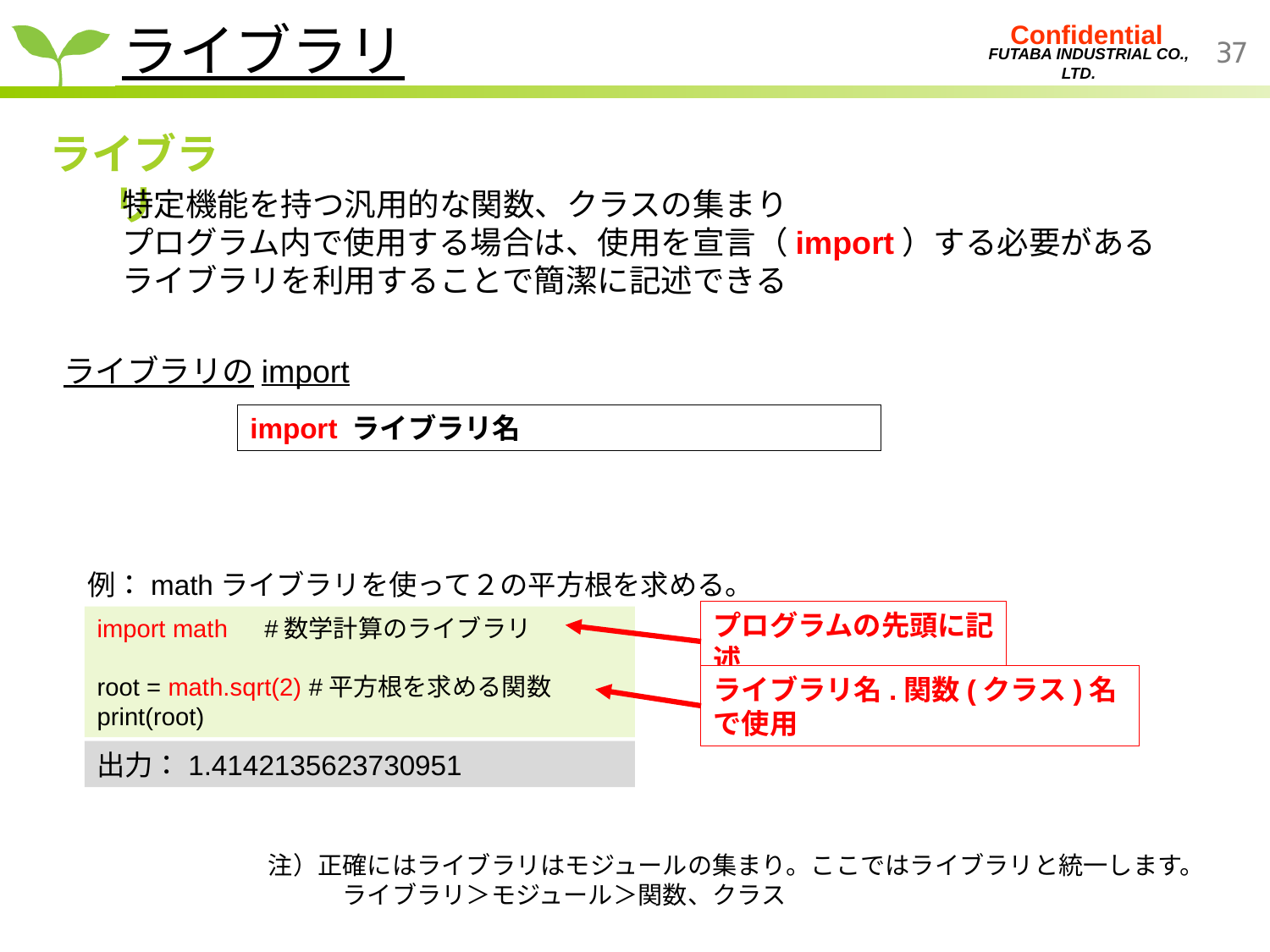

ライブラリ
ライブラリ
特定機能を持つ汎用的な関数、クラスの集まり
プログラム内で使用する場合は、使用を宣言（import）する必要がある
ライブラリを利用することで簡潔に記述できる
ライブラリのimport
import ライブラリ名
例：mathライブラリを使って２の平方根を求める。
プログラムの先頭に記述
import math　#数学計算のライブラリ

root = math.sqrt(2) #平方根を求める関数
print(root)
ライブラリ名.関数(クラス)名で使用
出力：1.4142135623730951
注）正確にはライブラリはモジュールの集まり。ここではライブラリと統一します。
　　　ライブラリ＞モジュール＞関数、クラス